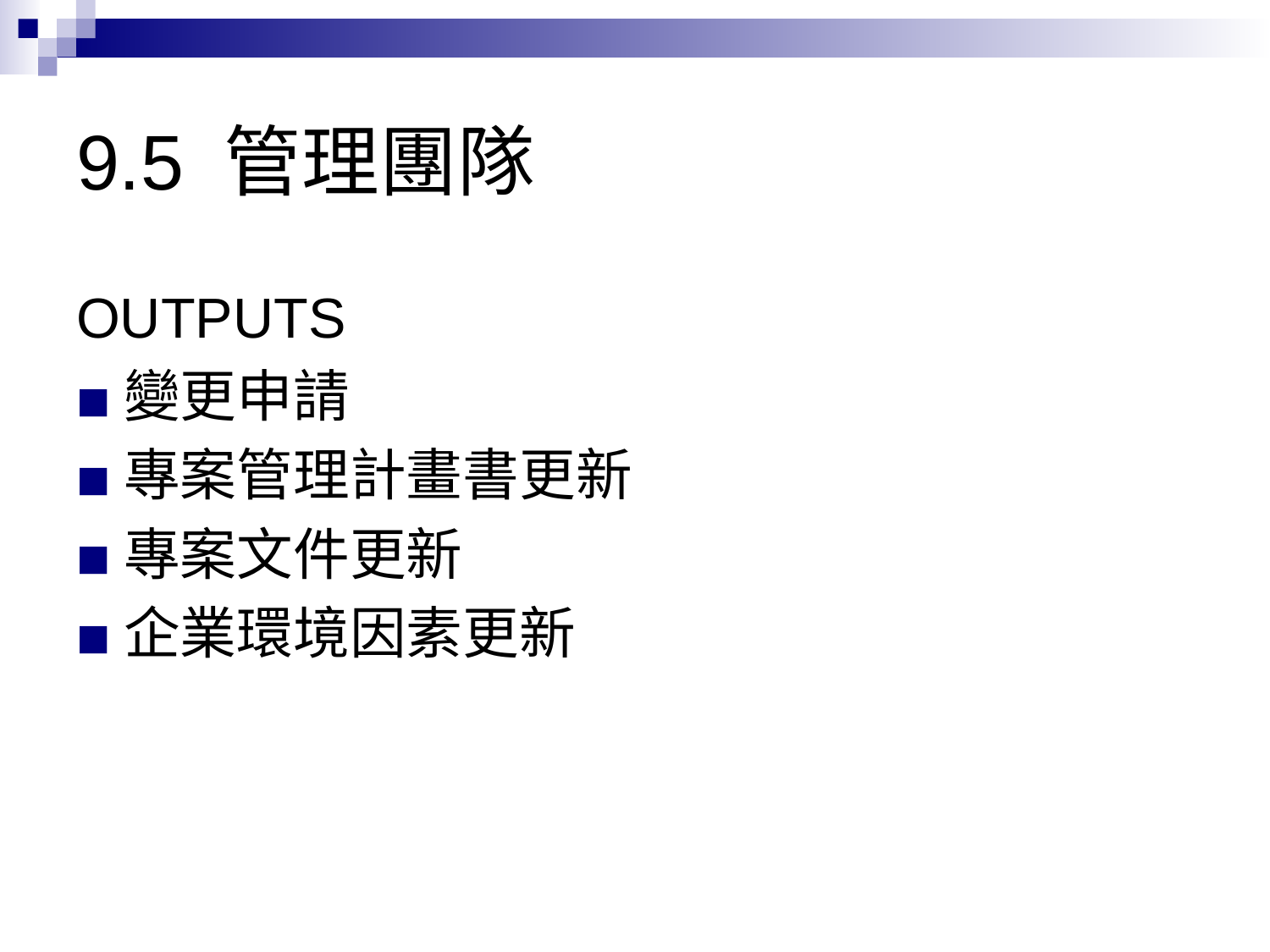

# 9.5 管理團隊
OUTPUTS
變更申請
專案管理計畫書更新
專案文件更新
企業環境因素更新